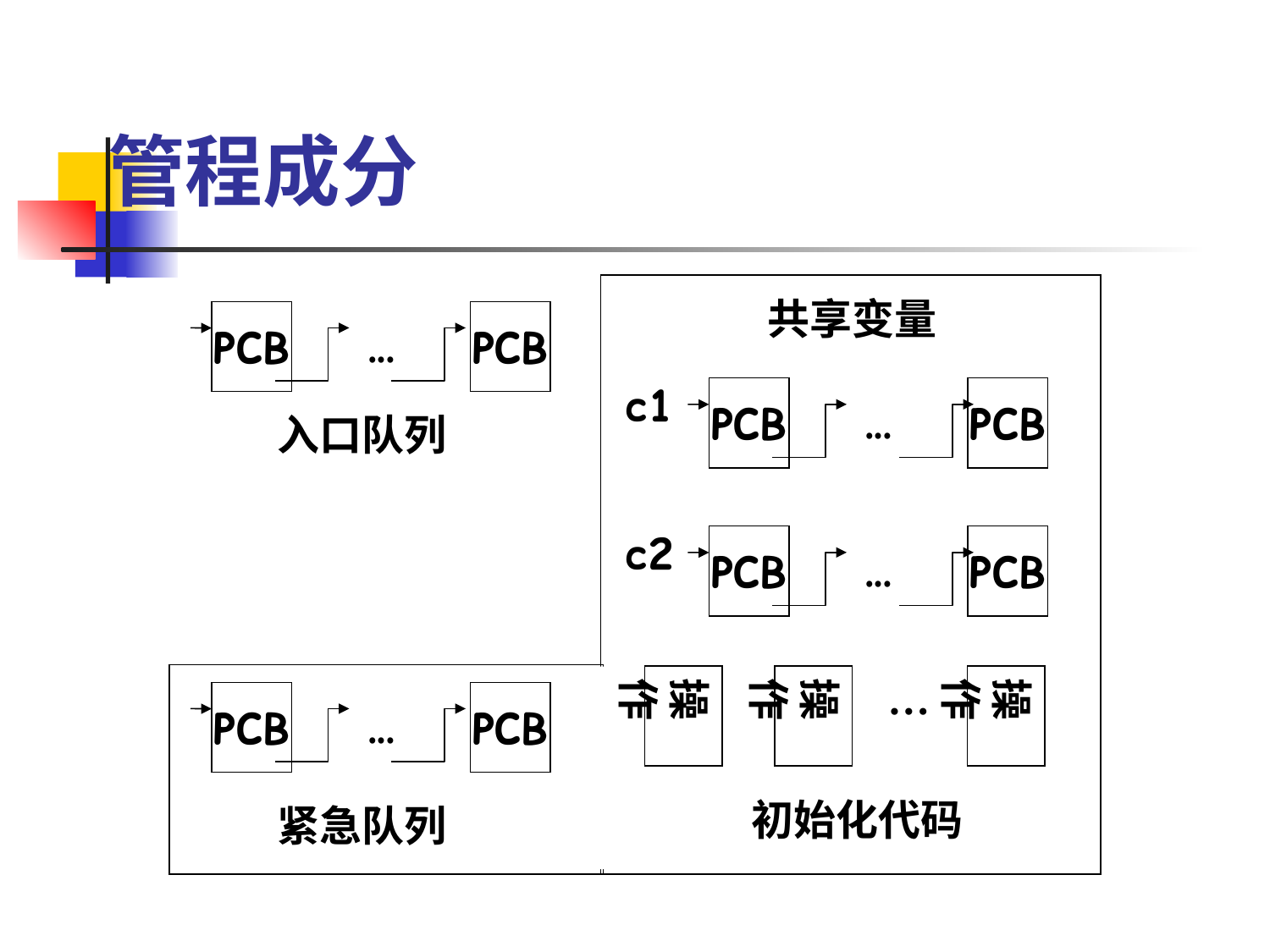

管程成分

共享变量
PCB
PCB

…

c1
PCB
PCB

…

入口队列
c2
PCB
PCB

…

操作
操作
…
操作

PCB
PCB

…

初始化代码
紧急队列